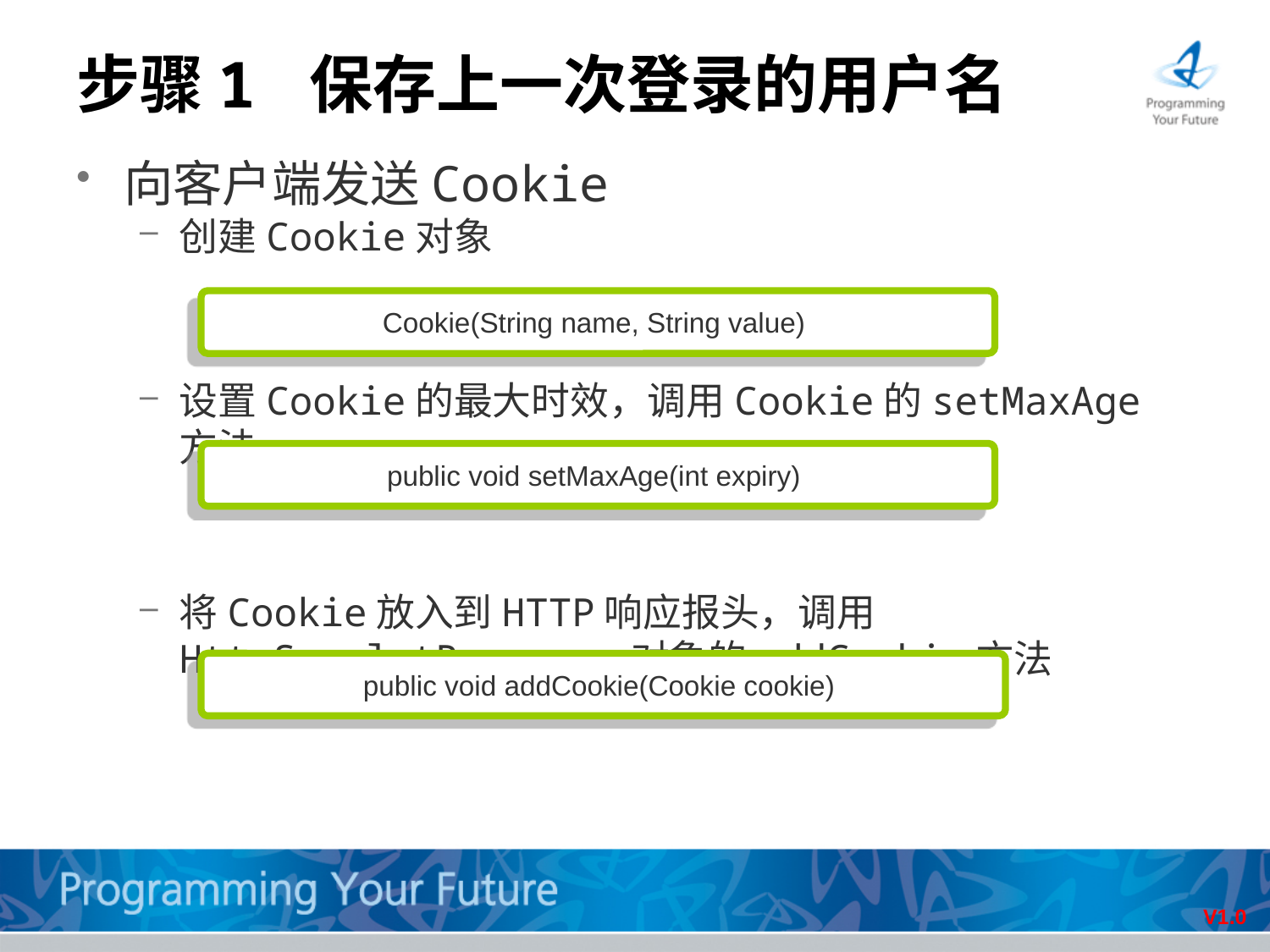

# 步骤1 保存上一次登录的用户名
向客户端发送Cookie
创建Cookie对象

设置Cookie的最大时效，调用Cookie的setMaxAge方法

将Cookie放入到HTTP响应报头，调用HttpServletResponse对象的addCookie方法
Cookie(String name, String value)
public void setMaxAge(int expiry)
public void addCookie(Cookie cookie)